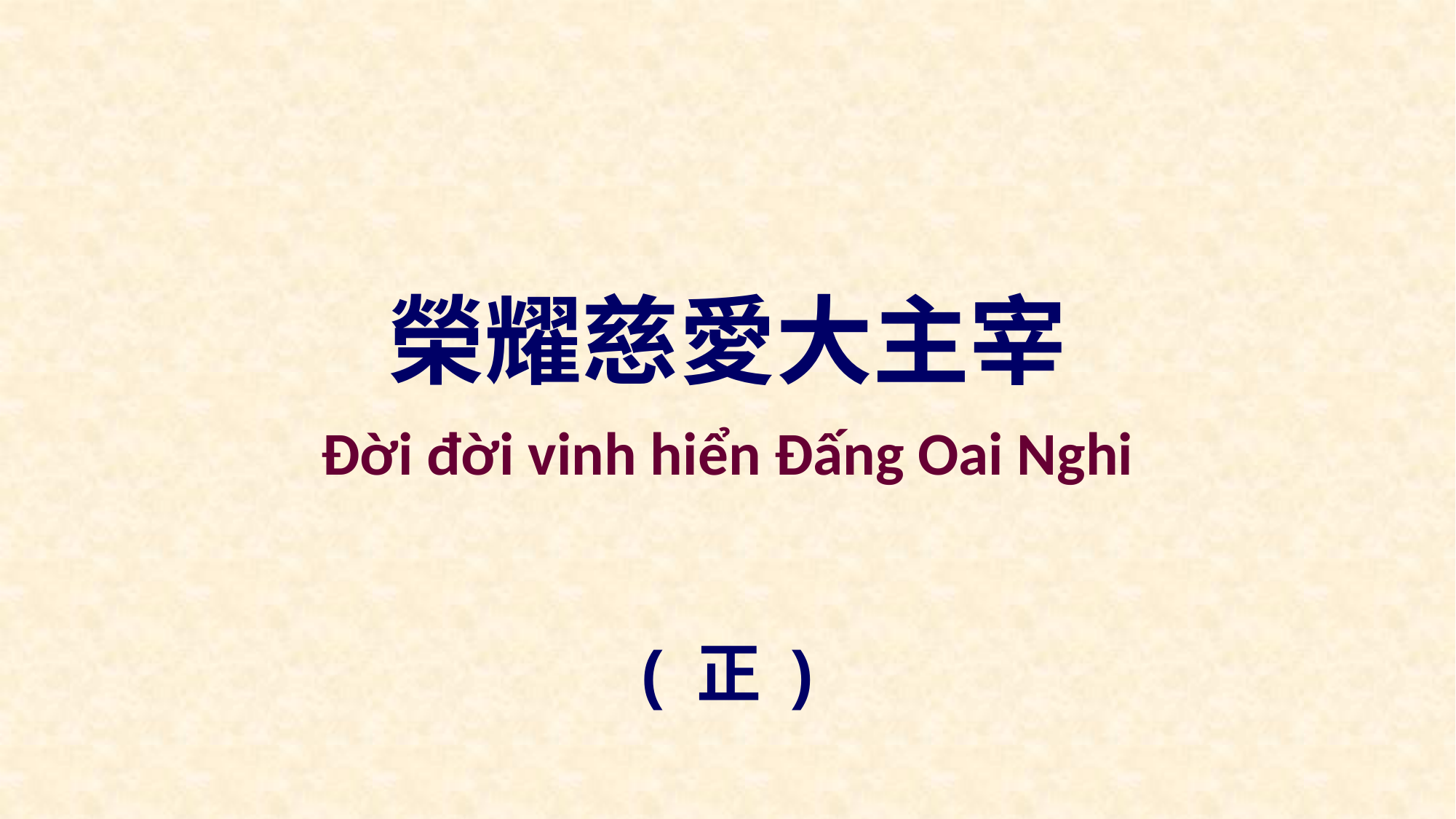

榮耀慈愛大主宰
Đời đời vinh hiển Đấng Oai Nghi
( 正 )